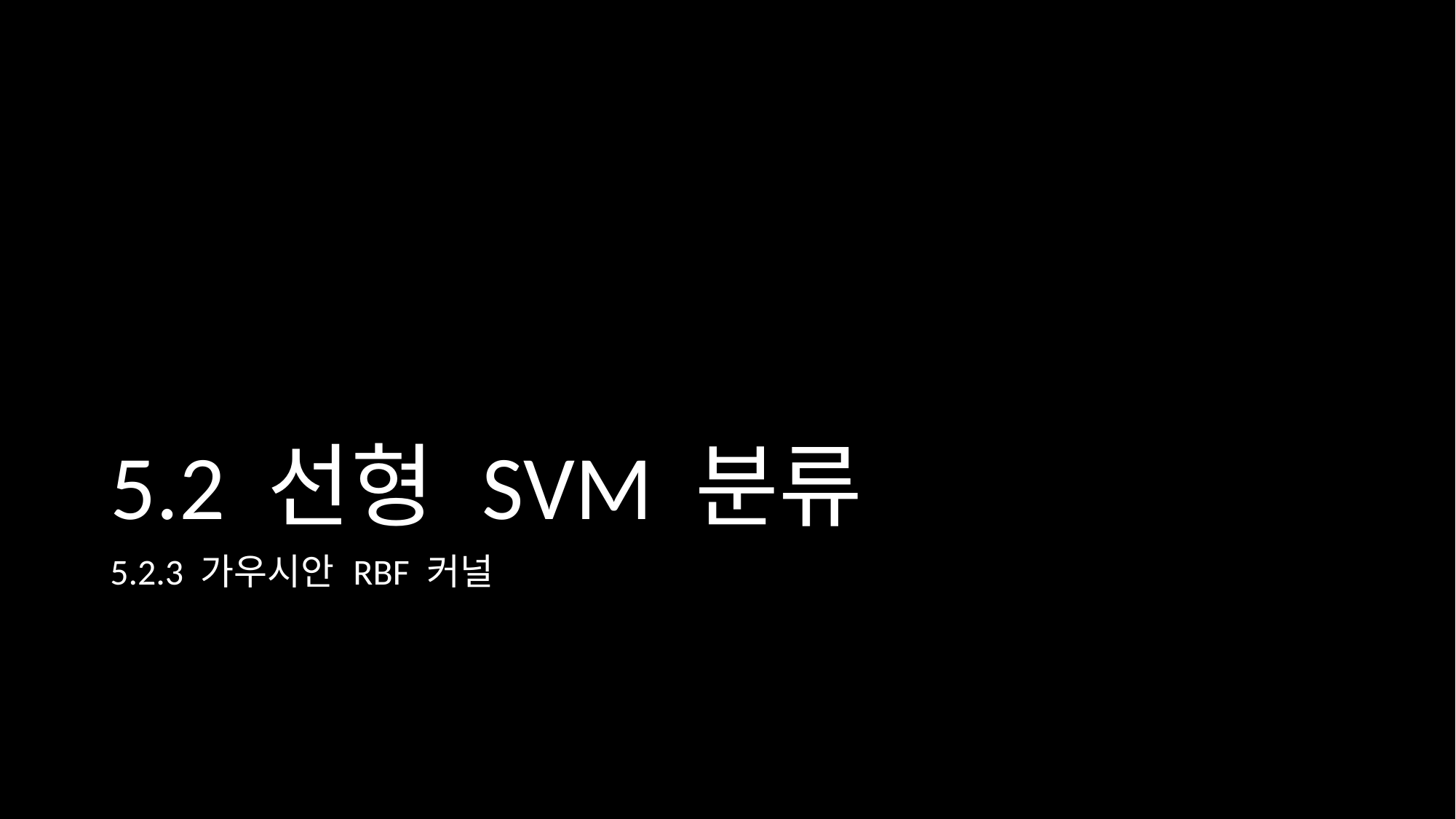

# 5.2 선형 SVM 분류
5.2.3 가우시안 RBF 커널